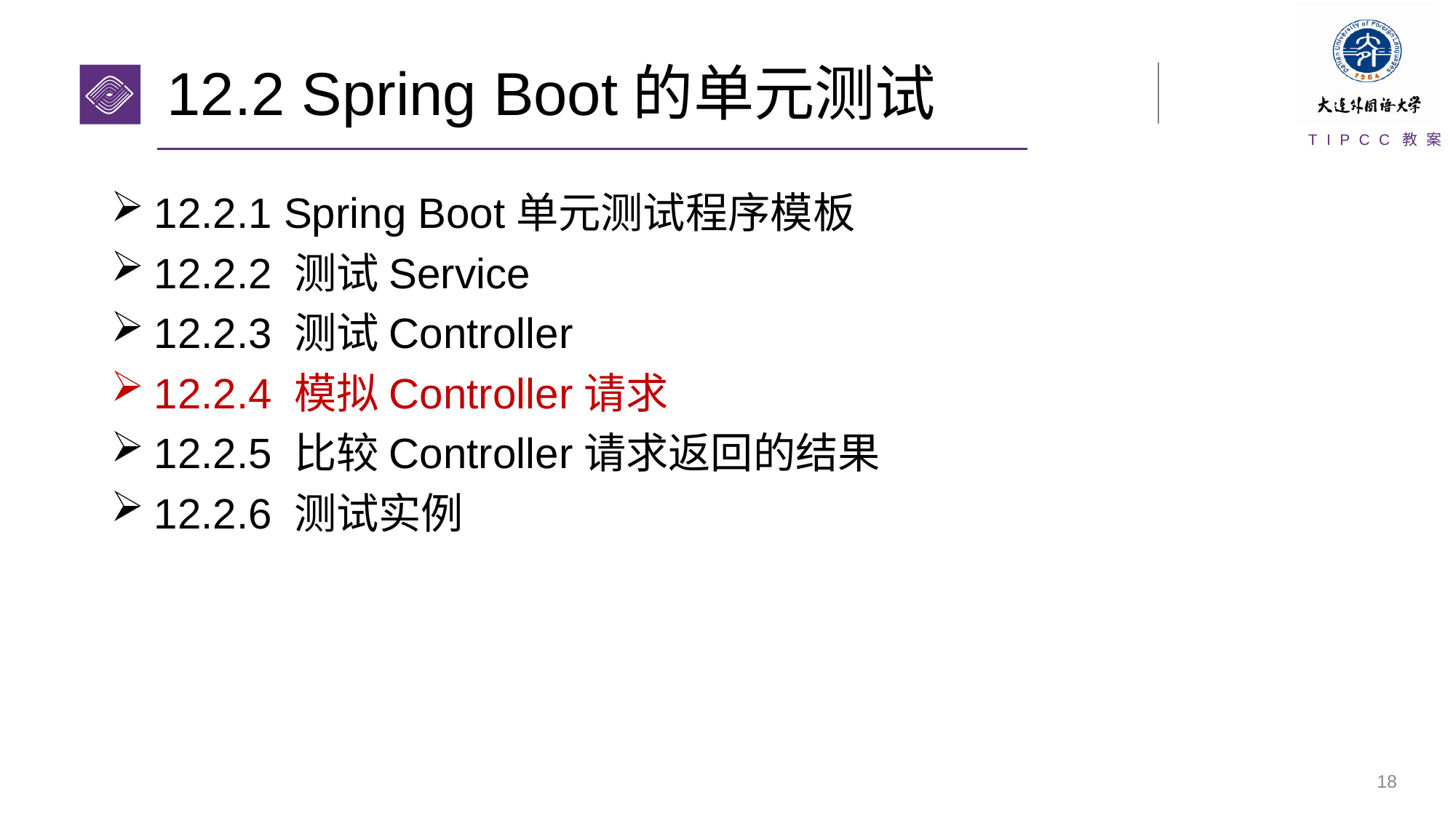

# 12.2 Spring Boot的单元测试
12.2.1 Spring Boot单元测试程序模板
12.2.2 测试Service
12.2.3 测试Controller
12.2.4 模拟Controller请求
12.2.5 比较Controller请求返回的结果
12.2.6 测试实例
18